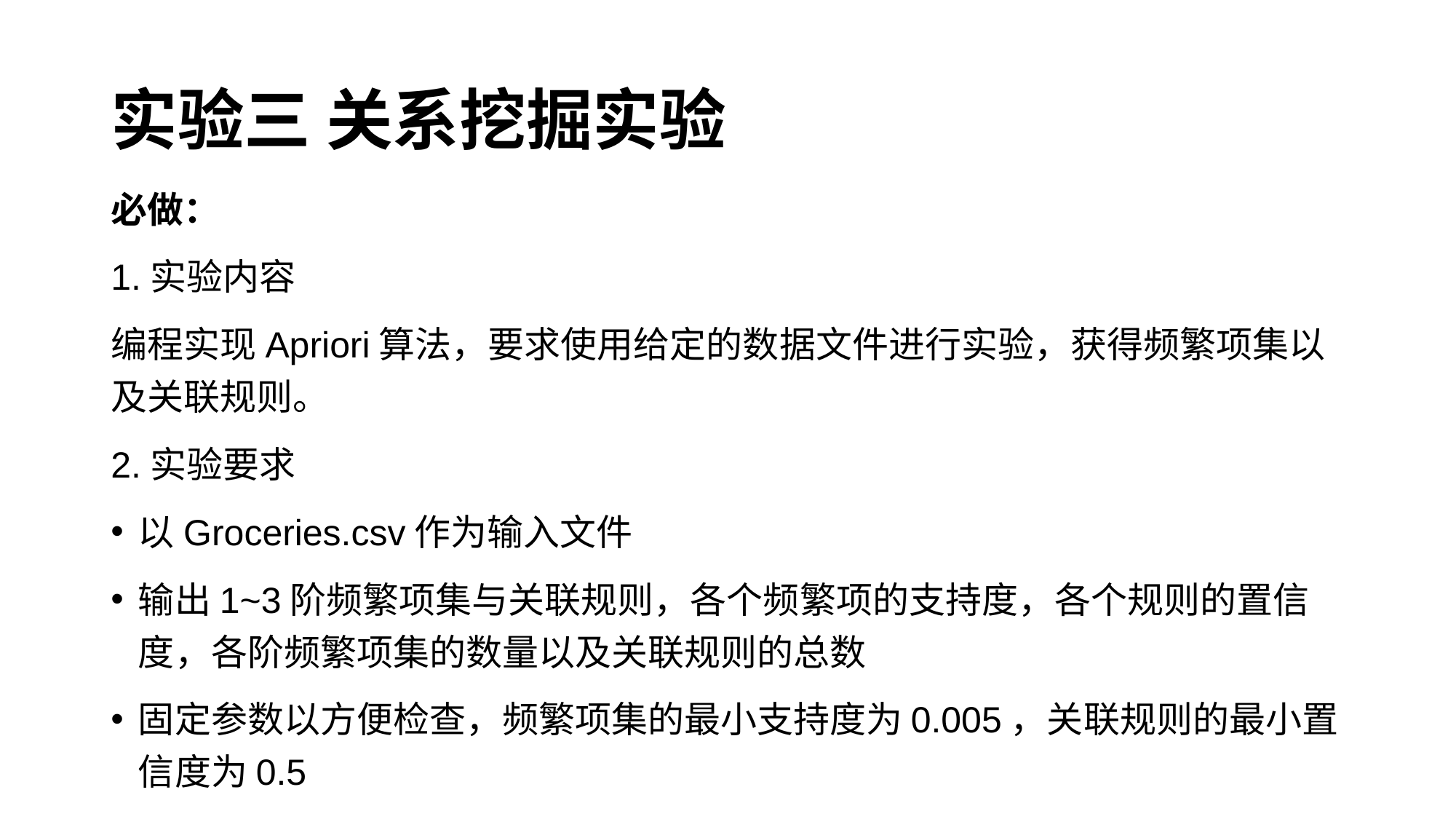

# 实验三 关系挖掘实验
必做：
1.实验内容
编程实现Apriori算法，要求使用给定的数据文件进行实验，获得频繁项集以及关联规则。
2.实验要求
以Groceries.csv作为输入文件
输出1~3阶频繁项集与关联规则，各个频繁项的支持度，各个规则的置信度，各阶频繁项集的数量以及关联规则的总数
固定参数以方便检查，频繁项集的最小支持度为0.005，关联规则的最小置信度为0.5